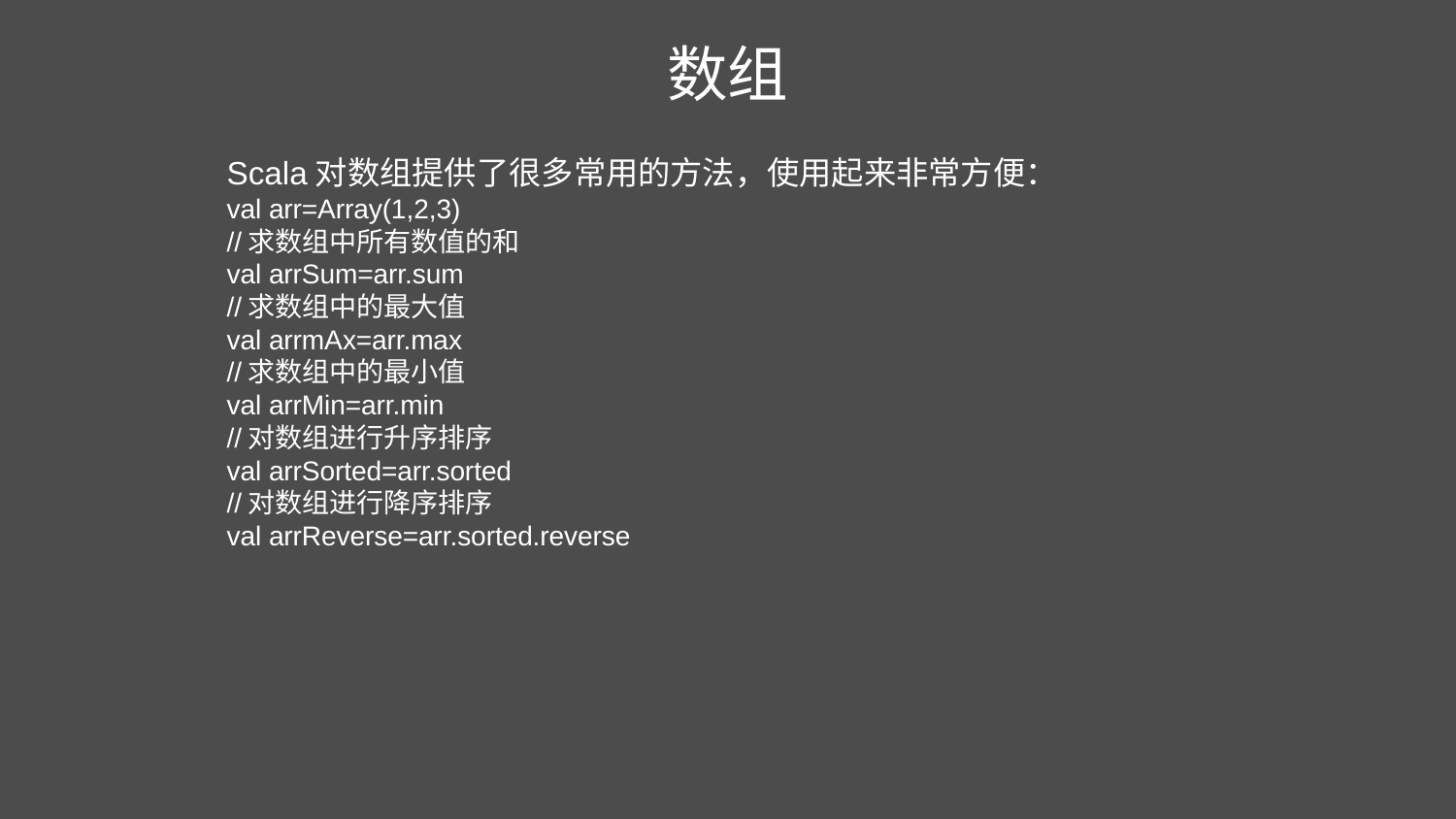

数组

Scala对数组提供了很多常用的方法，使用起来非常方便：
val arr=Array(1,2,3)
//求数组中所有数值的和
val arrSum=arr.sum
//求数组中的最大值
val arrmAx=arr.max
//求数组中的最小值
val arrMin=arr.min
//对数组进行升序排序
val arrSorted=arr.sorted
//对数组进行降序排序
val arrReverse=arr.sorted.reverse